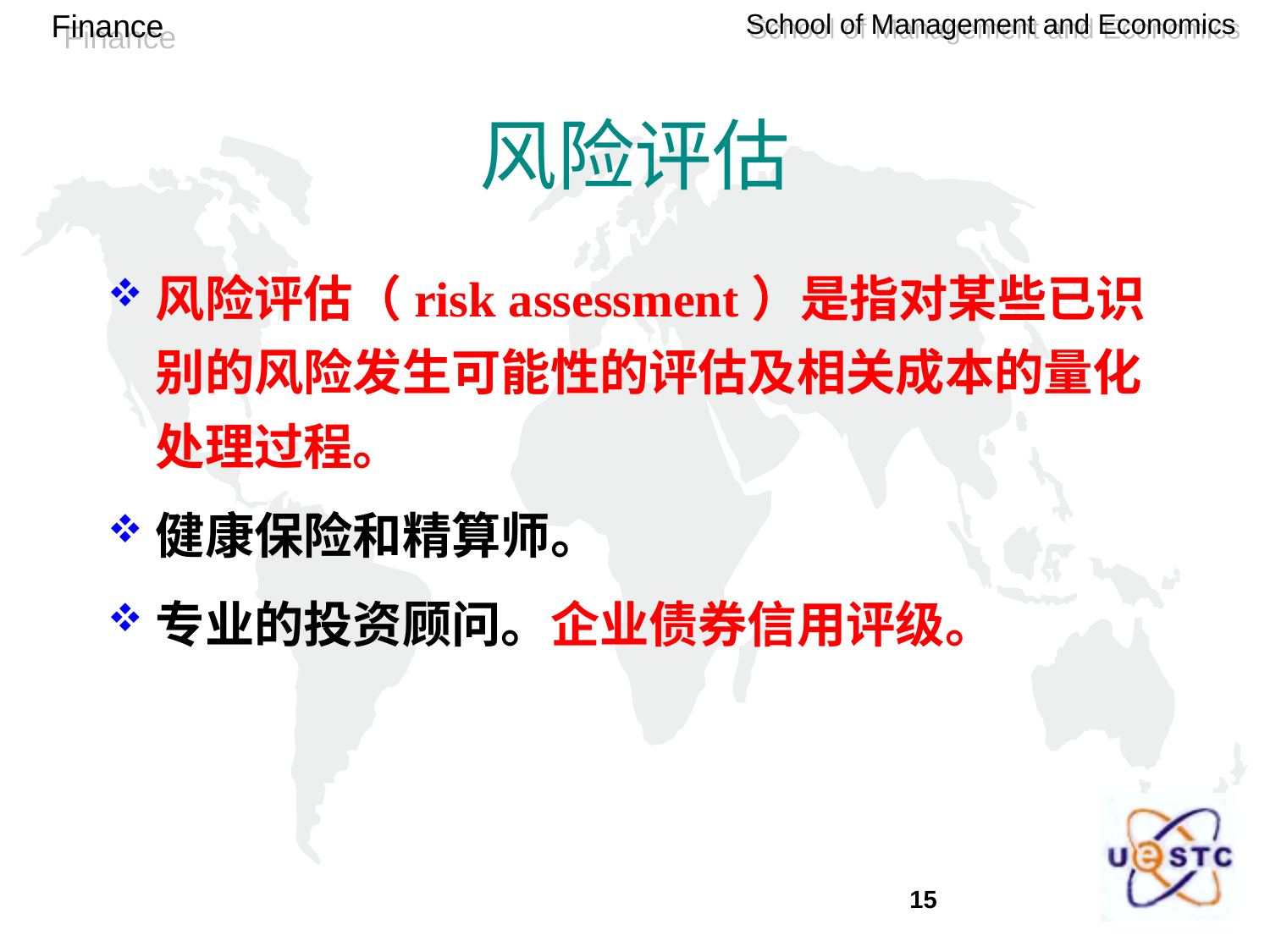

# 风险评估
风险评估（risk assessment）是指对某些已识别的风险发生可能性的评估及相关成本的量化处理过程。
健康保险和精算师。
专业的投资顾问。企业债券信用评级。